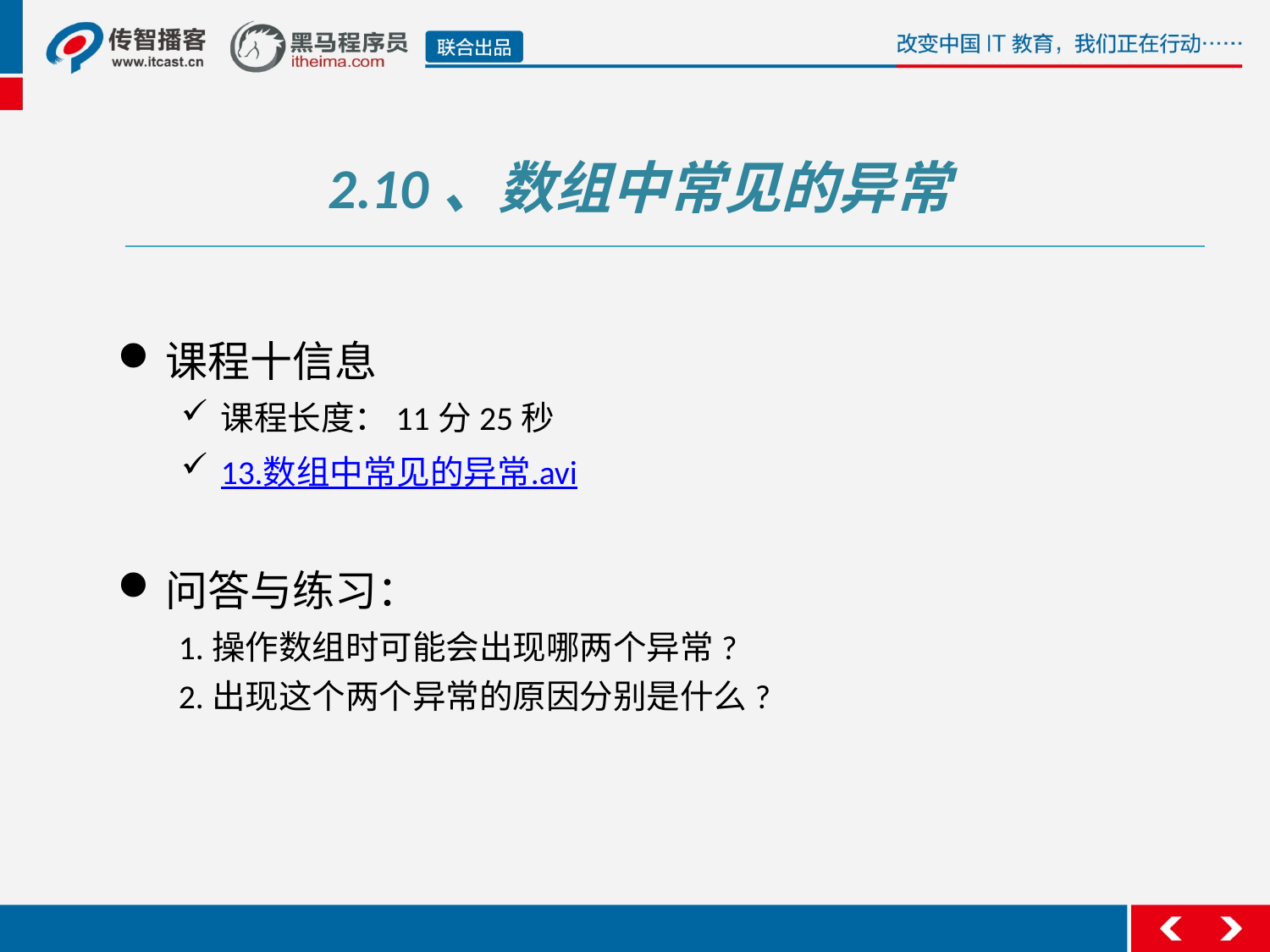

2.10、数组中常见的异常

课程十信息
课程长度：11分25秒
13.数组中常见的异常.avi

问答与练习：
        1.操作数组时可能会出现哪两个异常?
        2.出现这个两个异常的原因分别是什么?